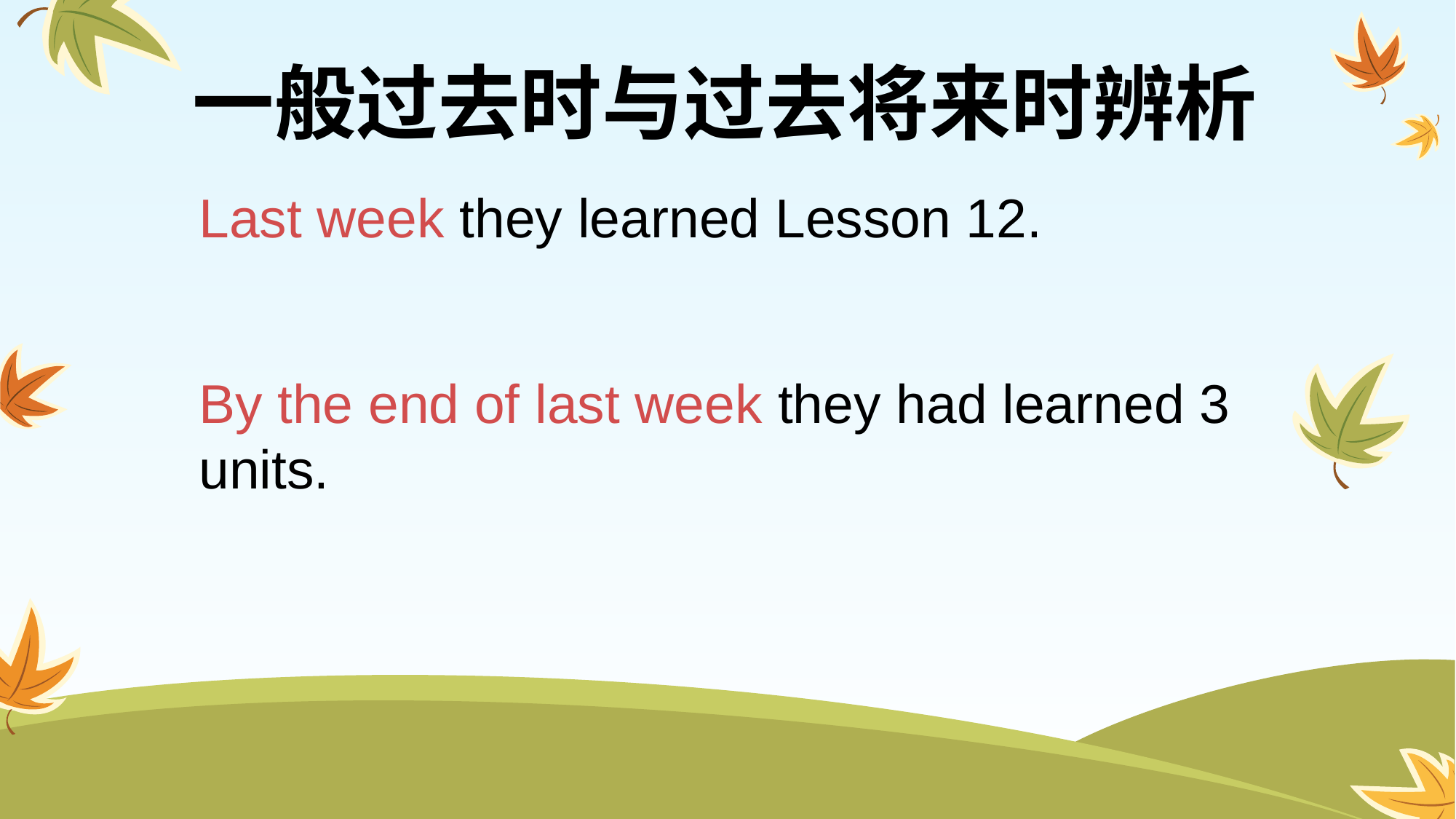

# 一般过去时与过去将来时辨析
Last week they learned Lesson 12.

By the end of last week they had learned 3 units.